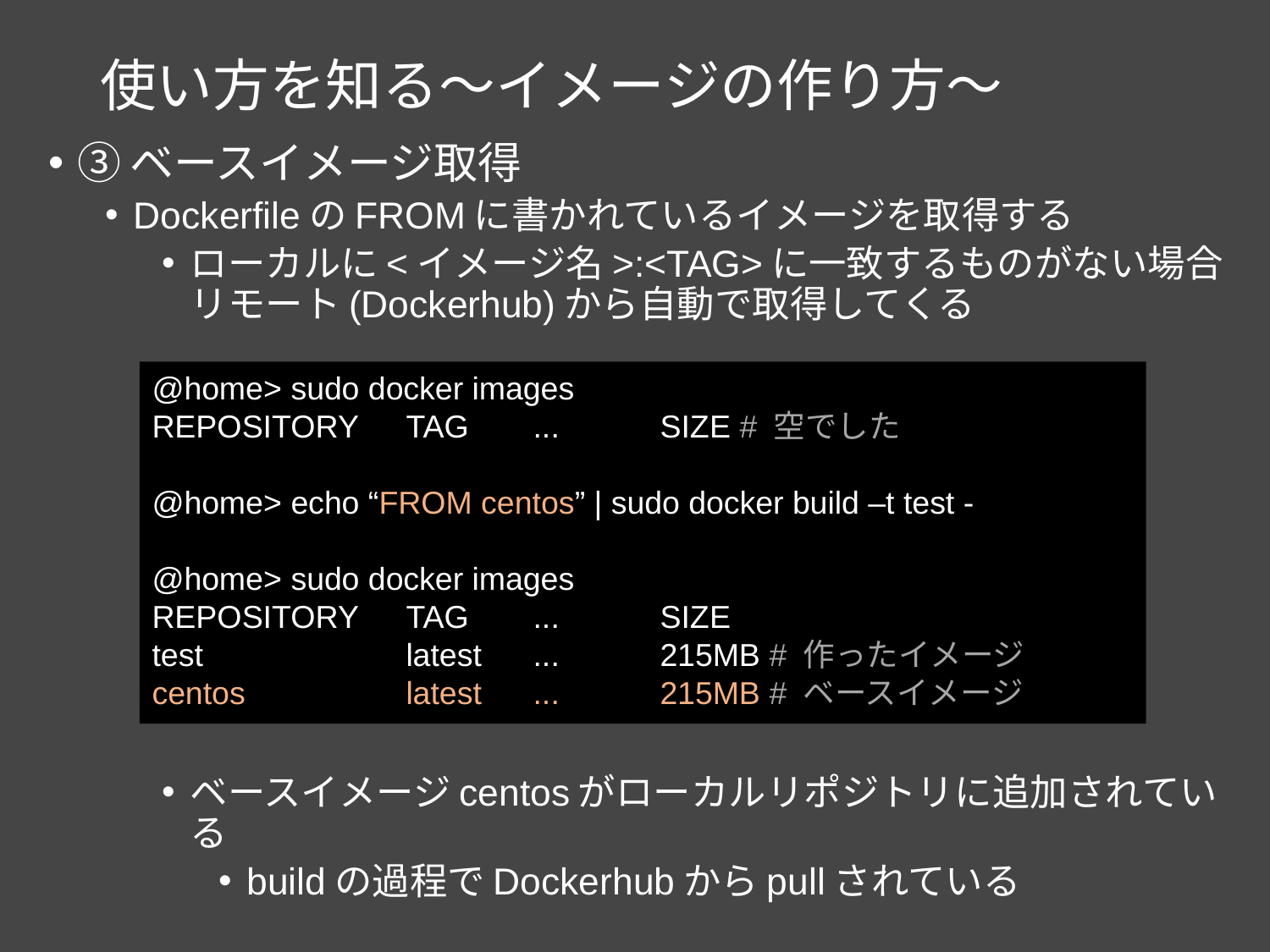

# 使い方を知る～イメージの作り方～
③ベースイメージ取得
DockerfileのFROMに書かれているイメージを取得する
ローカルに<イメージ名>:<TAG>に一致するものがない場合リモート(Dockerhub)から自動で取得してくる

ベースイメージcentosがローカルリポジトリに追加されている
buildの過程でDockerhubからpullされている
@home> sudo docker images
REPOSITORY	TAG	...	SIZE # 空でした

@home> echo “FROM centos” | sudo docker build –t test -

@home> sudo docker images
REPOSITORY	TAG	...	SIZE
test		latest	...	215MB # 作ったイメージ
centos		latest	...	215MB # ベースイメージ